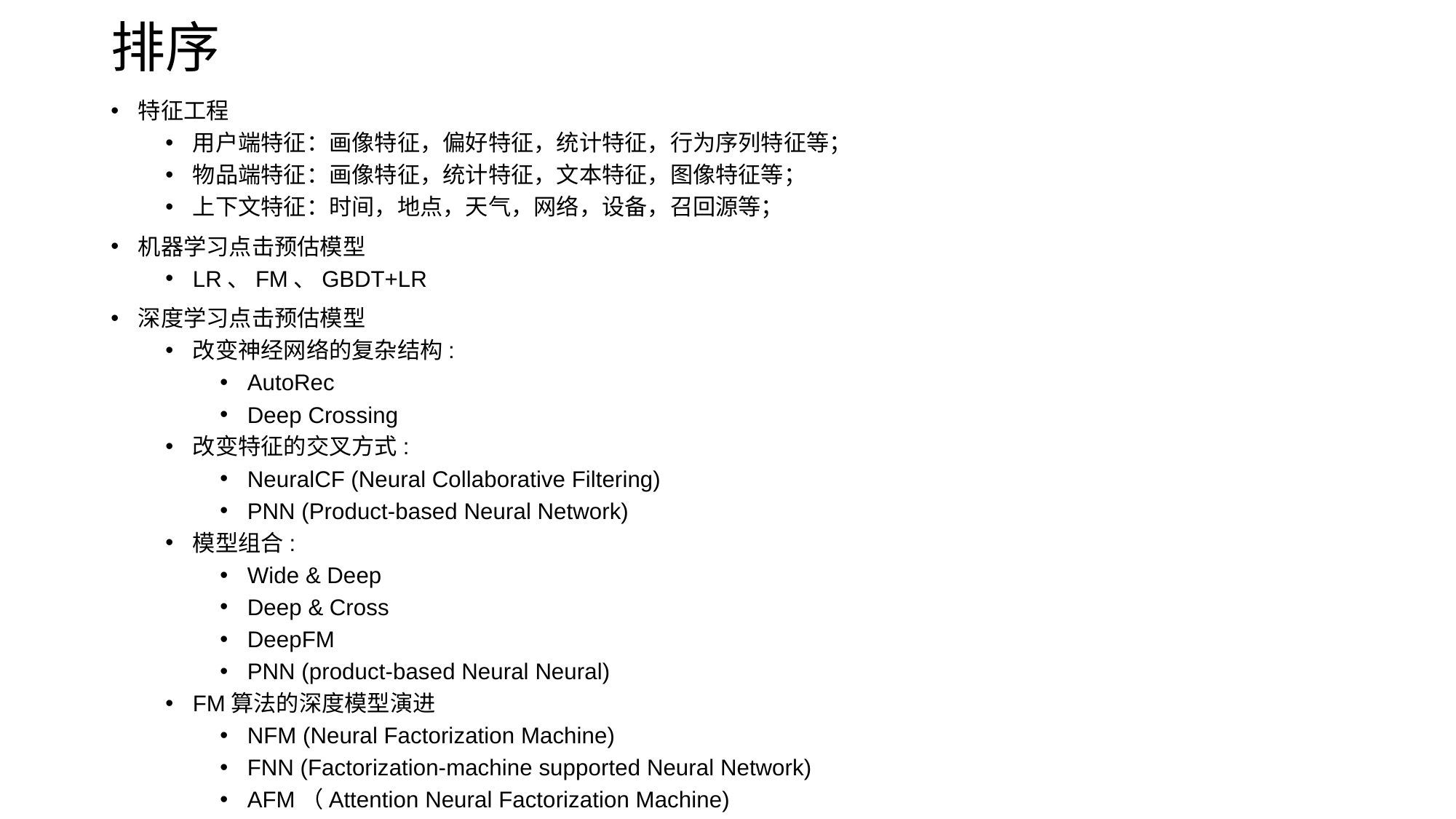

# 排序
特征工程
用户端特征：画像特征，偏好特征，统计特征，行为序列特征等；
物品端特征：画像特征，统计特征，文本特征，图像特征等；
上下文特征：时间，地点，天气，网络，设备，召回源等；
机器学习点击预估模型
LR、FM、GBDT+LR
深度学习点击预估模型
改变神经网络的复杂结构:
AutoRec
Deep Crossing
改变特征的交叉方式:
NeuralCF (Neural Collaborative Filtering)
PNN (Product-based Neural Network)
模型组合:
Wide & Deep
Deep & Cross
DeepFM
PNN (product-based Neural Neural)
FM算法的深度模型演进
NFM (Neural Factorization Machine)
FNN (Factorization-machine supported Neural Network)
AFM（Attention Neural Factorization Machine)
注意力机制和推荐模型的结合
AFM (Attention Neural Factorization Machine)
DIN (Deep Interest Network)
序列模型与推荐模型的结合
DIEN (Deep Interest Evolution Network)
DSIN (Deep Session Interest Network)
强化学习与推荐算法模型的结合:
DRN(Deep Reinforcement Learning Network)
多任务模型:
ESMM (Entire Space Multi-Task Model: An Effective Approach for Estimating Post-Click Conversion Rate)
Recommending What Video to Watch Next: A Multitask Ranking System
多模态信息融合